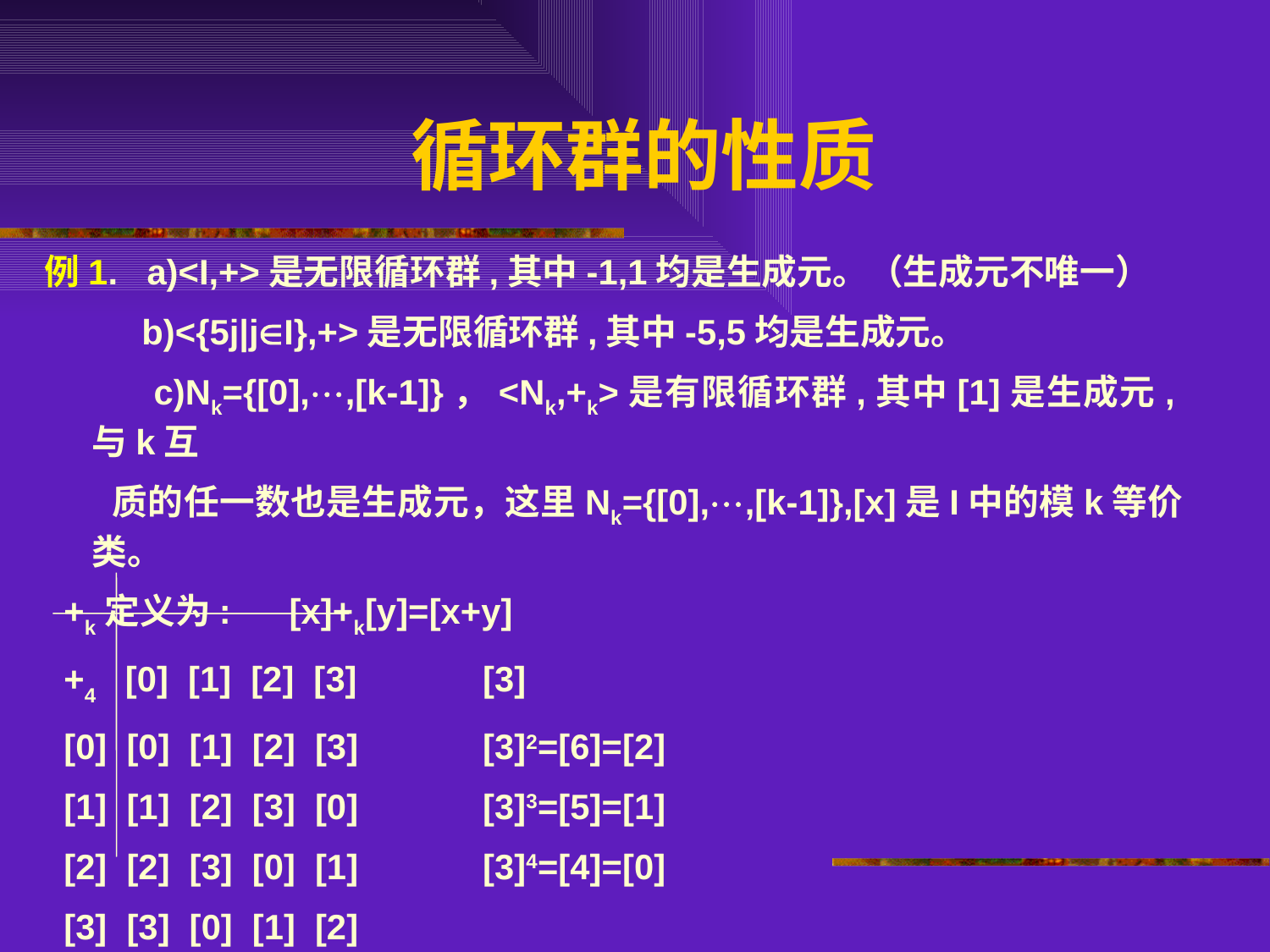

# 循环群的性质
例1.   a)<I,+>是无限循环群,其中-1,1均是生成元。（生成元不唯一）
          b)<{5j|j∈I},+>是无限循环群,其中-5,5均是生成元。
          c)Nk={[0],…,[k-1]}，<Nk,+k>是有限循环群,其中[1]是生成元,与k互
       质的任一数也是生成元，这里Nk={[0],…,[k-1]},[x]是I中的模k等价类。
  +k定义为:      [x]+k[y]=[x+y]
  +4   [0]  [1]  [2]  [3]	 [3]
  [0]  [0]  [1]  [2]  [3]	 [3]2=[6]=[2]
  [1]  [1]  [2]  [3]  [0]	 [3]3=[5]=[1]
  [2]  [2]  [3]  [0]  [1]	 [3]4=[4]=[0]
  [3]  [3]  [0]  [1]  [2]